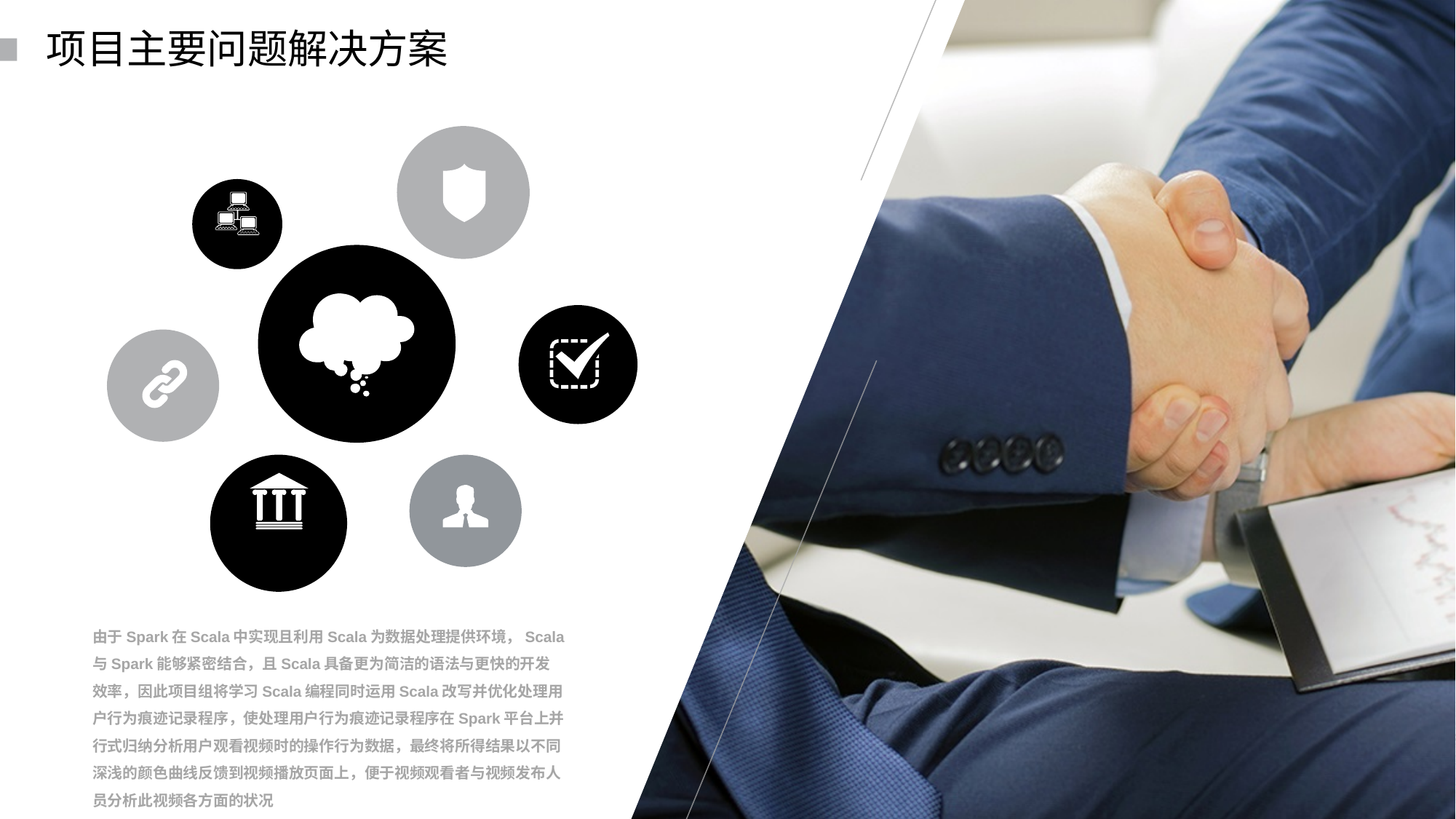

读书派booklist免费出品
禁止任何二次分享、售卖
本人法律专业，请勿以身试法
读书派booklist免费出品
这部分内容不影响PPT播放
尊重原创，请勿以身试法，二次分享或倒卖

项目主要问题解决方案

由于Spark在Scala中实现且利用Scala为数据处理提供环境，Scala与Spark能够紧密结合，且Scala具备更为简洁的语法与更快的开发效率，因此项目组将学习Scala编程同时运用Scala改写并优化处理用户行为痕迹记录程序，使处理用户行为痕迹记录程序在Spark平台上并行式归纳分析用户观看视频时的操作行为数据，最终将所得结果以不同深浅的颜色曲线反馈到视频播放页面上，便于视频观看者与视频发布人员分析此视频各方面的状况

读书派booklist免费出品
禁止任何二次分享、售卖
本人法律专业，请勿以身试法
读书派booklist免费出品
这部分内容不影响PPT播放
尊重原创，请勿以身试法，二次分享或倒卖